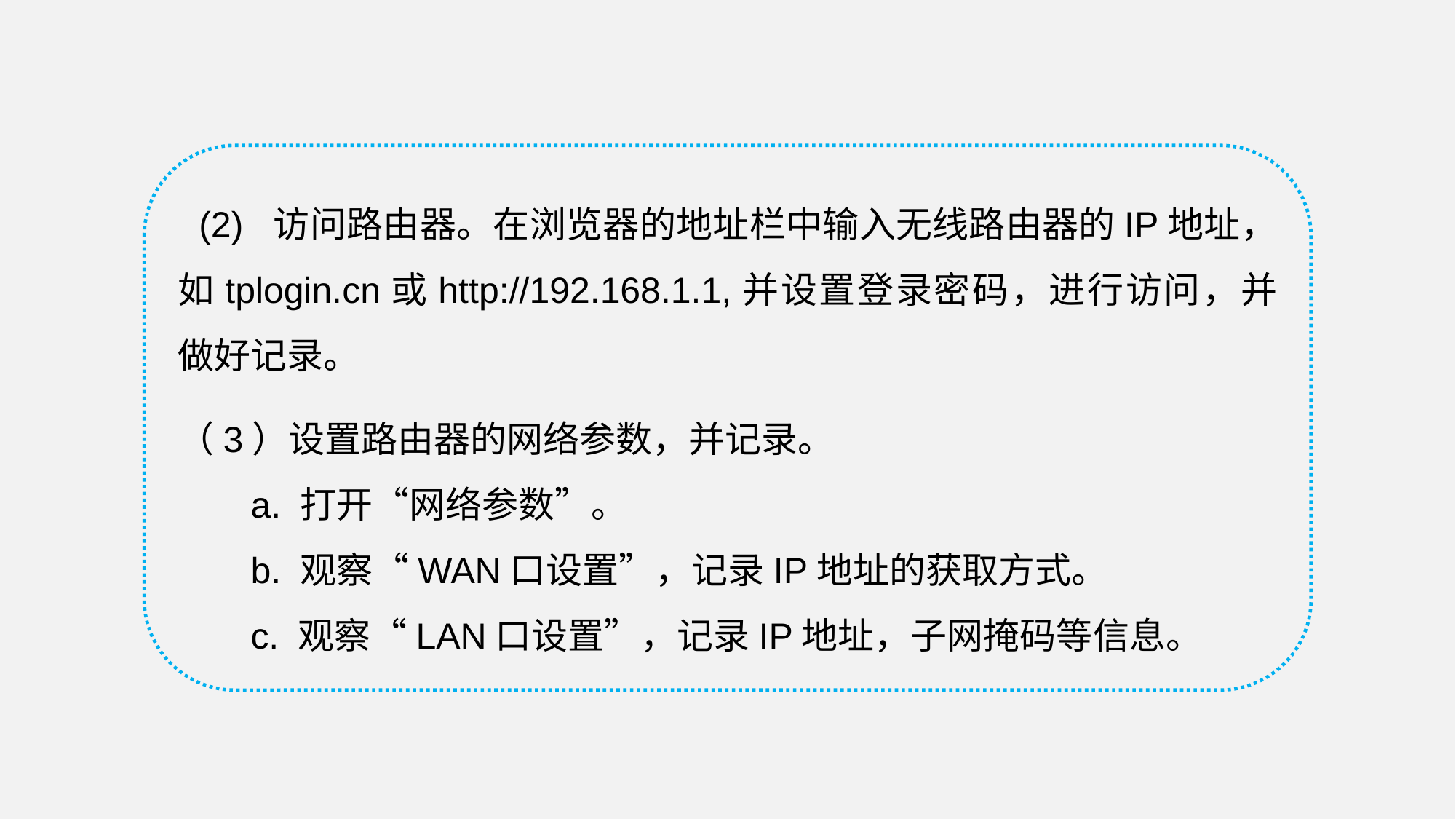

(2)  访问路由器。在浏览器的地址栏中输入无线路由器的IP地址，如tplogin.cn或http://192.168.1.1,并设置登录密码，进行访问，并做好记录。
（3）设置路由器的网络参数，并记录。
a. 打开“网络参数”。
b. 观察“WAN口设置”，记录IP地址的获取方式。
c. 观察“LAN口设置”，记录IP地址，子网掩码等信息。